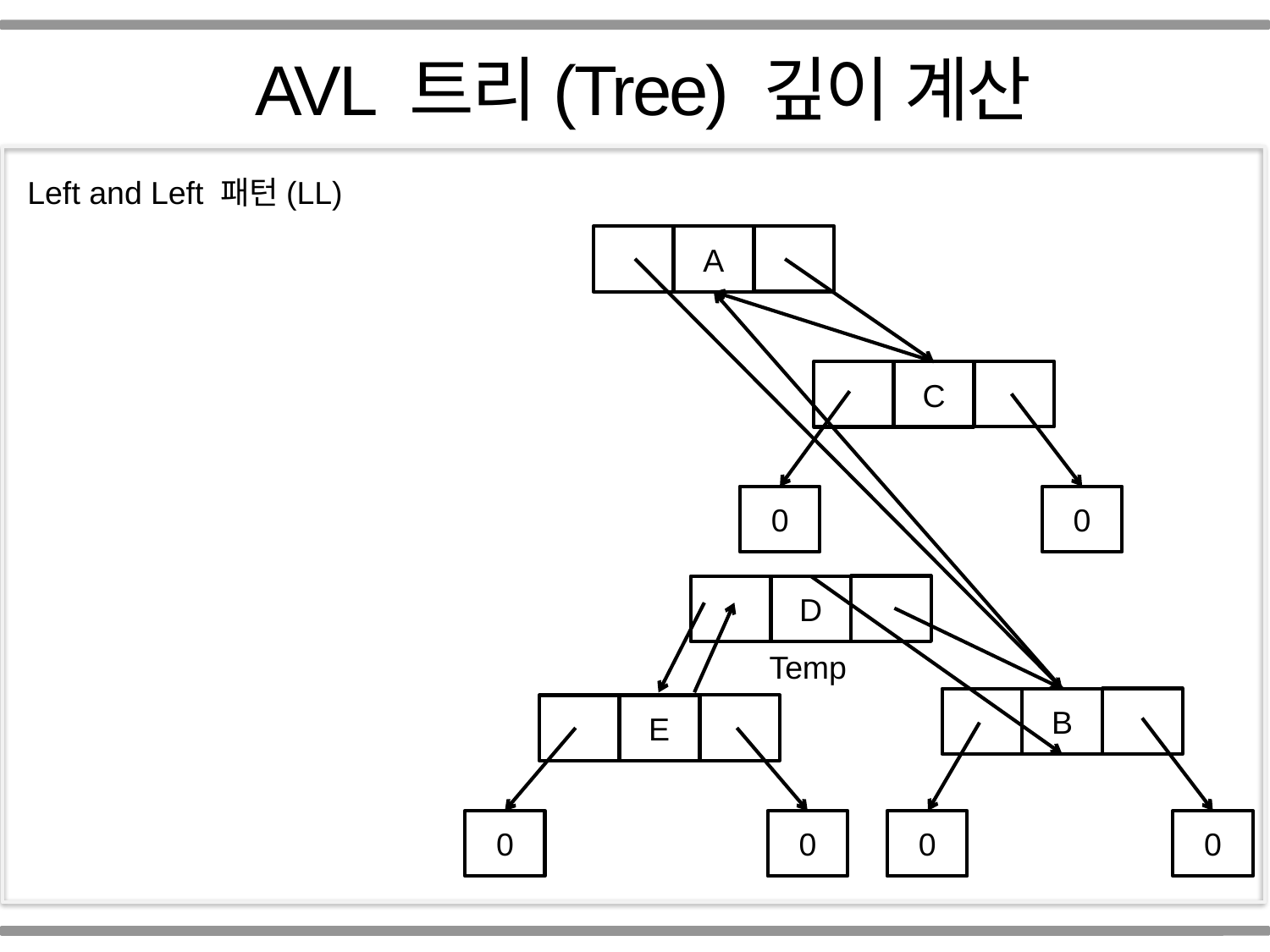

Part 01

 AVL 트리(Tree) 깊이 계산

Left and Left 패턴(LL)

A

C
0
0

D
Temp

B

E
0
0
0
0